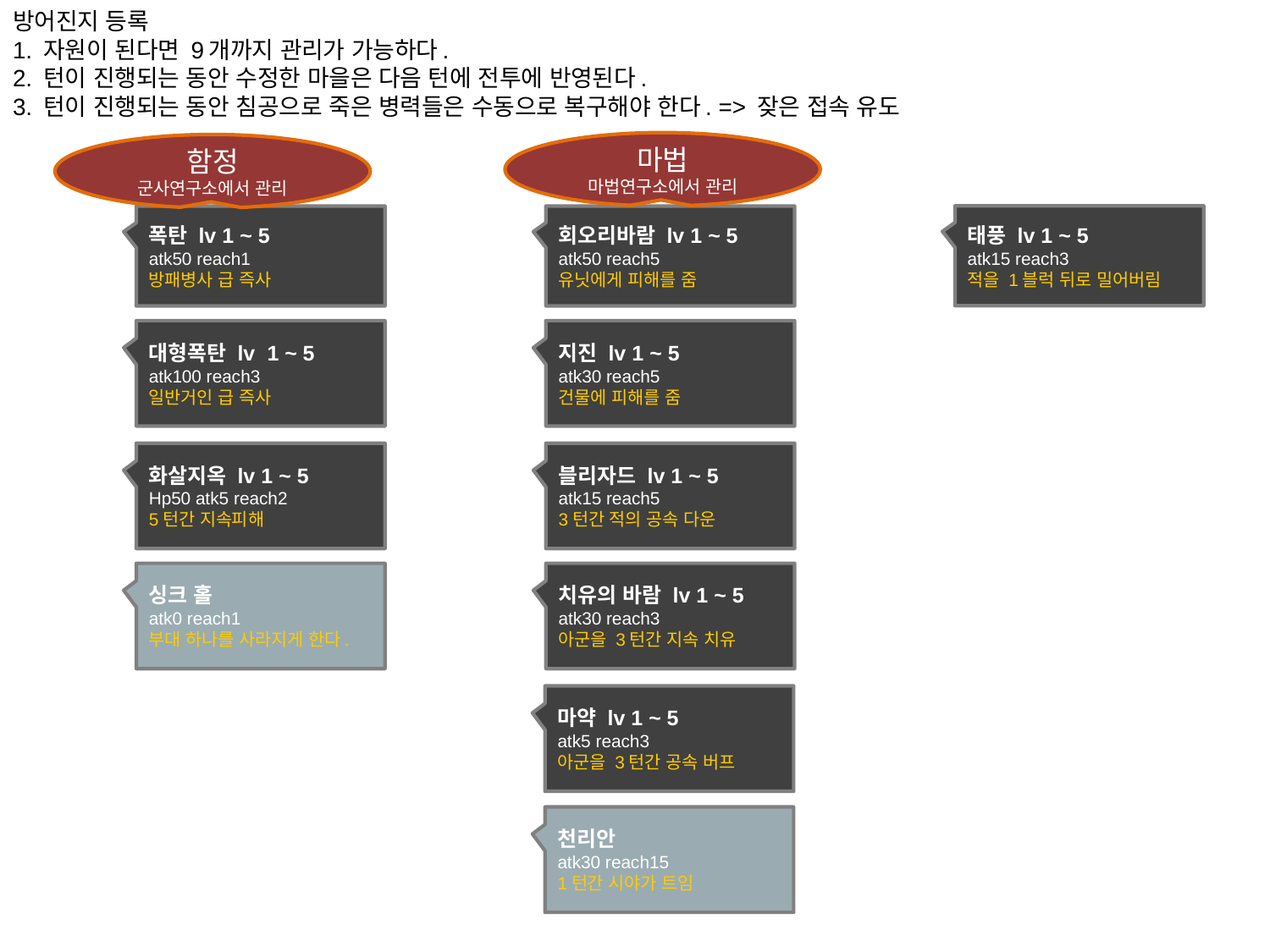

방어진지 등록
1. 자원이 된다면 9개까지 관리가 가능하다.
2. 턴이 진행되는 동안 수정한 마을은 다음 턴에 전투에 반영된다.
3. 턴이 진행되는 동안 침공으로 죽은 병력들은 수동으로 복구해야 한다. => 잦은 접속 유도
마법
마법연구소에서 관리
함정
군사연구소에서 관리
태풍 lv 1 ~ 5
atk15 reach3
적을 1블럭 뒤로 밀어버림
폭탄 lv 1 ~ 5
atk50 reach1
방패병사 급 즉사
회오리바람 lv 1 ~ 5
atk50 reach5
유닛에게 피해를 줌
대형폭탄 lv  1 ~ 5
atk100 reach3
일반거인 급 즉사
지진 lv 1 ~ 5
atk30 reach5
건물에 피해를 줌
화살지옥 lv 1 ~ 5
Hp50 atk5 reach2
5턴간 지속피해
블리자드 lv 1 ~ 5
atk15 reach5
3턴간 적의 공속 다운
싱크 홀
atk0 reach1
부대 하나를 사라지게 한다.
치유의 바람 lv 1 ~ 5
atk30 reach3
아군을 3턴간 지속 치유
마약 lv 1 ~ 5
atk5 reach3
아군을 3턴간 공속 버프
천리안
atk30 reach15
1턴간 시야가 트임